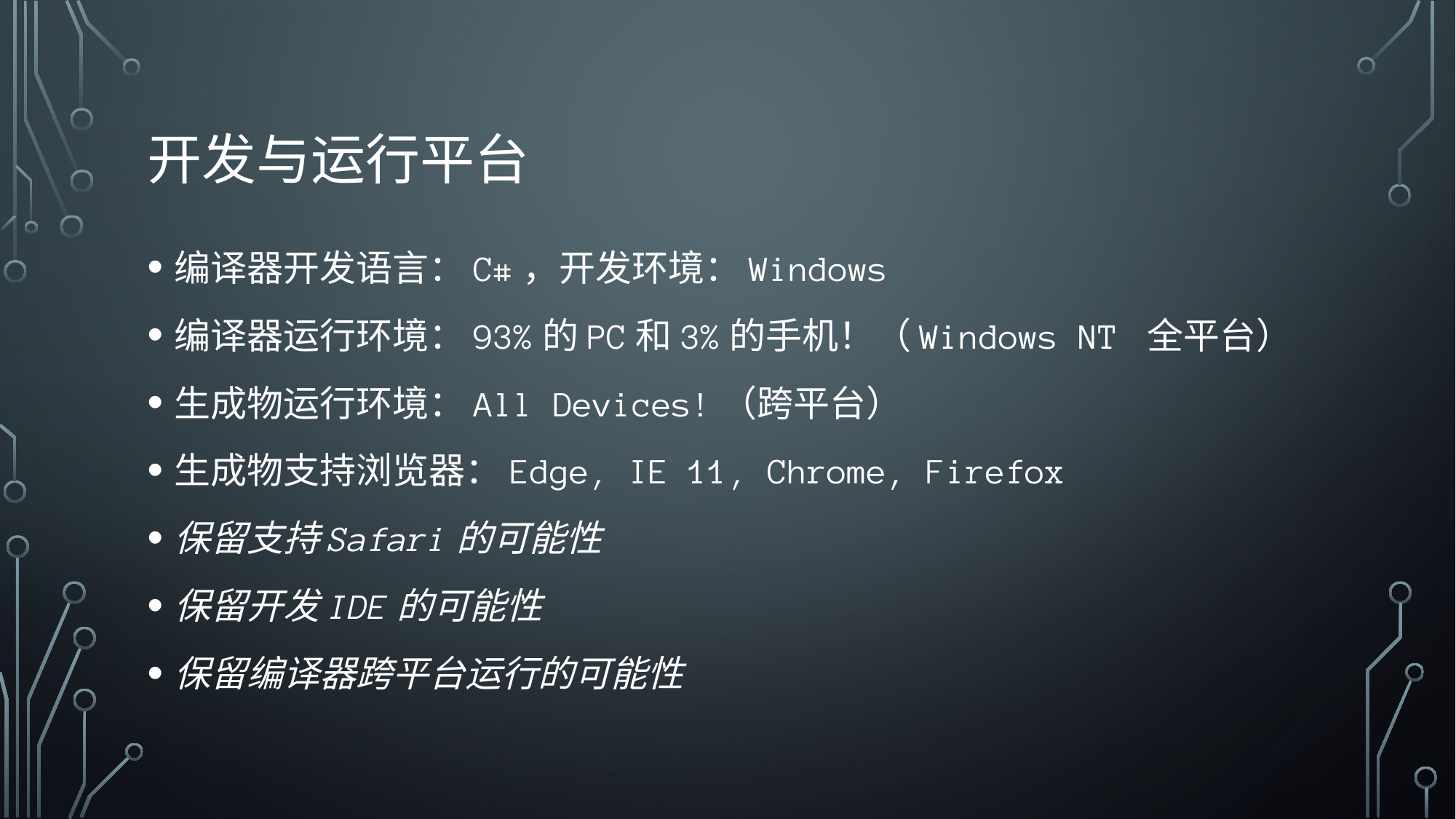

# 开发与运行平台
编译器开发语言：C#，开发环境：Windows
编译器运行环境：93%的PC和3%的手机！（Windows NT 全平台）
生成物运行环境：All Devices!（跨平台）
生成物支持浏览器：Edge, IE 11, Chrome, Firefox
保留支持Safari的可能性
保留开发IDE的可能性
保留编译器跨平台运行的可能性